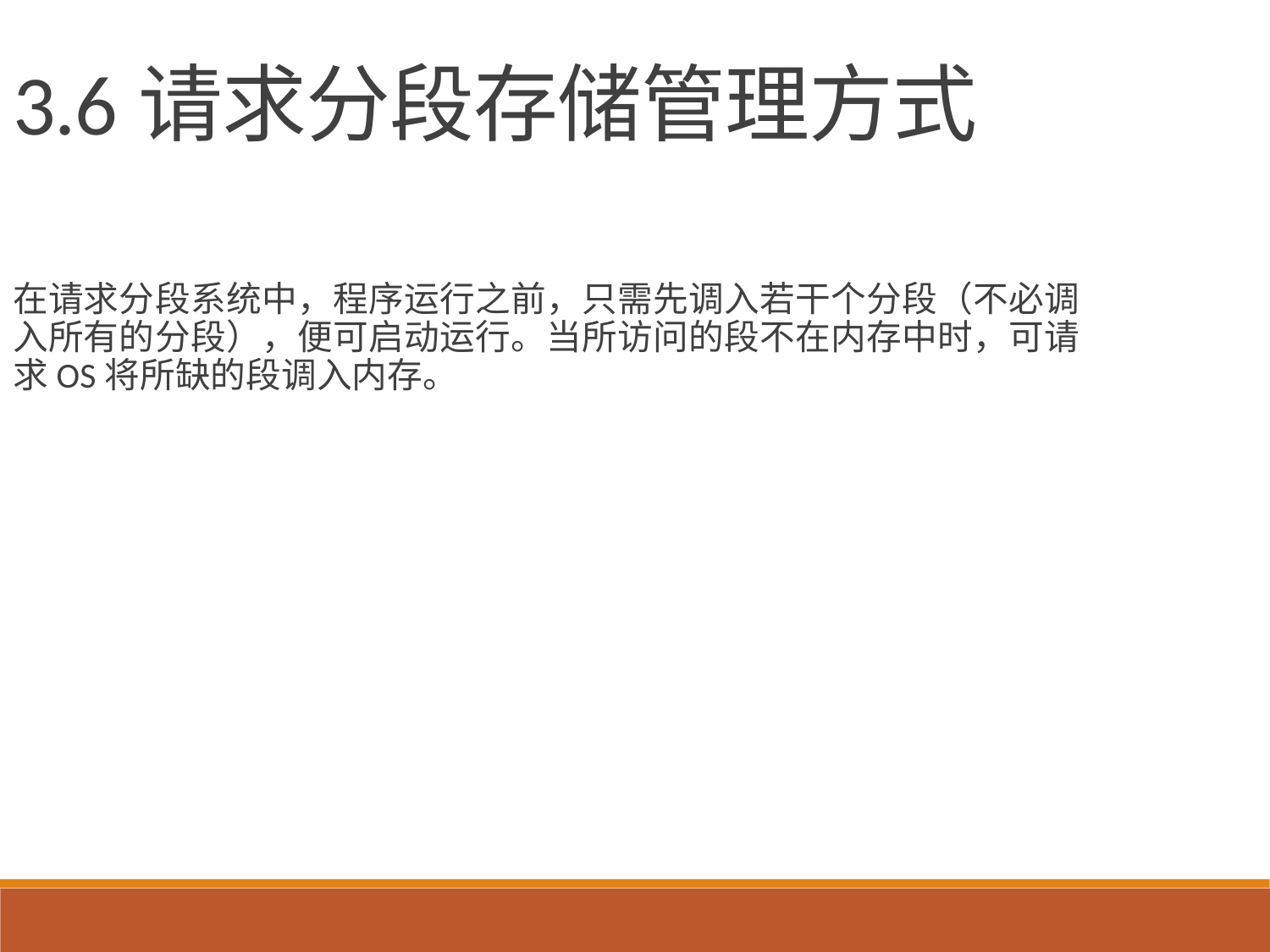

3.6请求分段存储管理方式
在请求分段系统中，程序运行之前，只需先调入若干个分段（不必调入所有的分段），便可启动运行。当所访问的段不在内存中时，可请求OS将所缺的段调入内存。